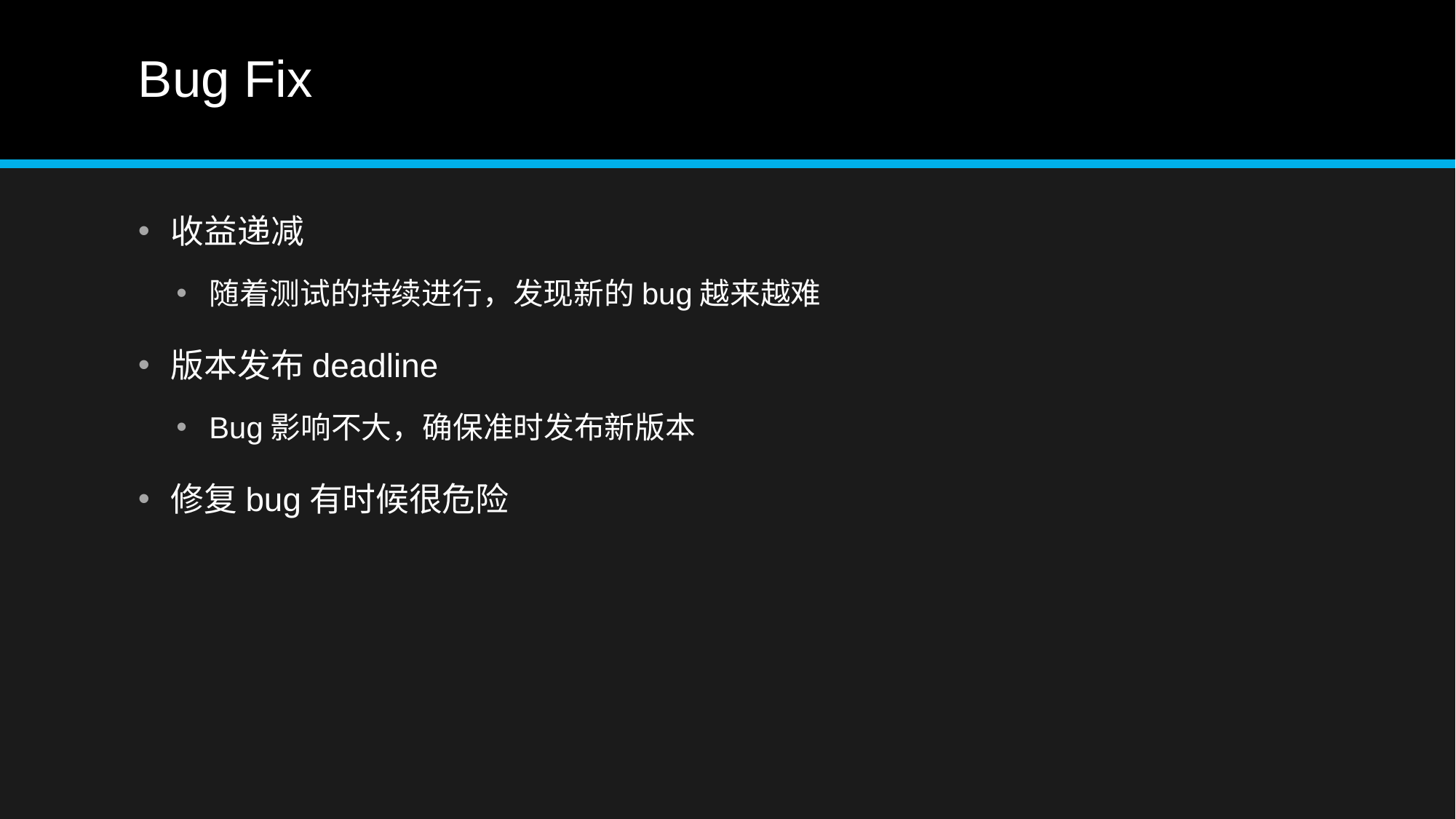

# Bug Fix
收益递减
随着测试的持续进行，发现新的bug越来越难
版本发布deadline
Bug影响不大，确保准时发布新版本
修复bug有时候很危险